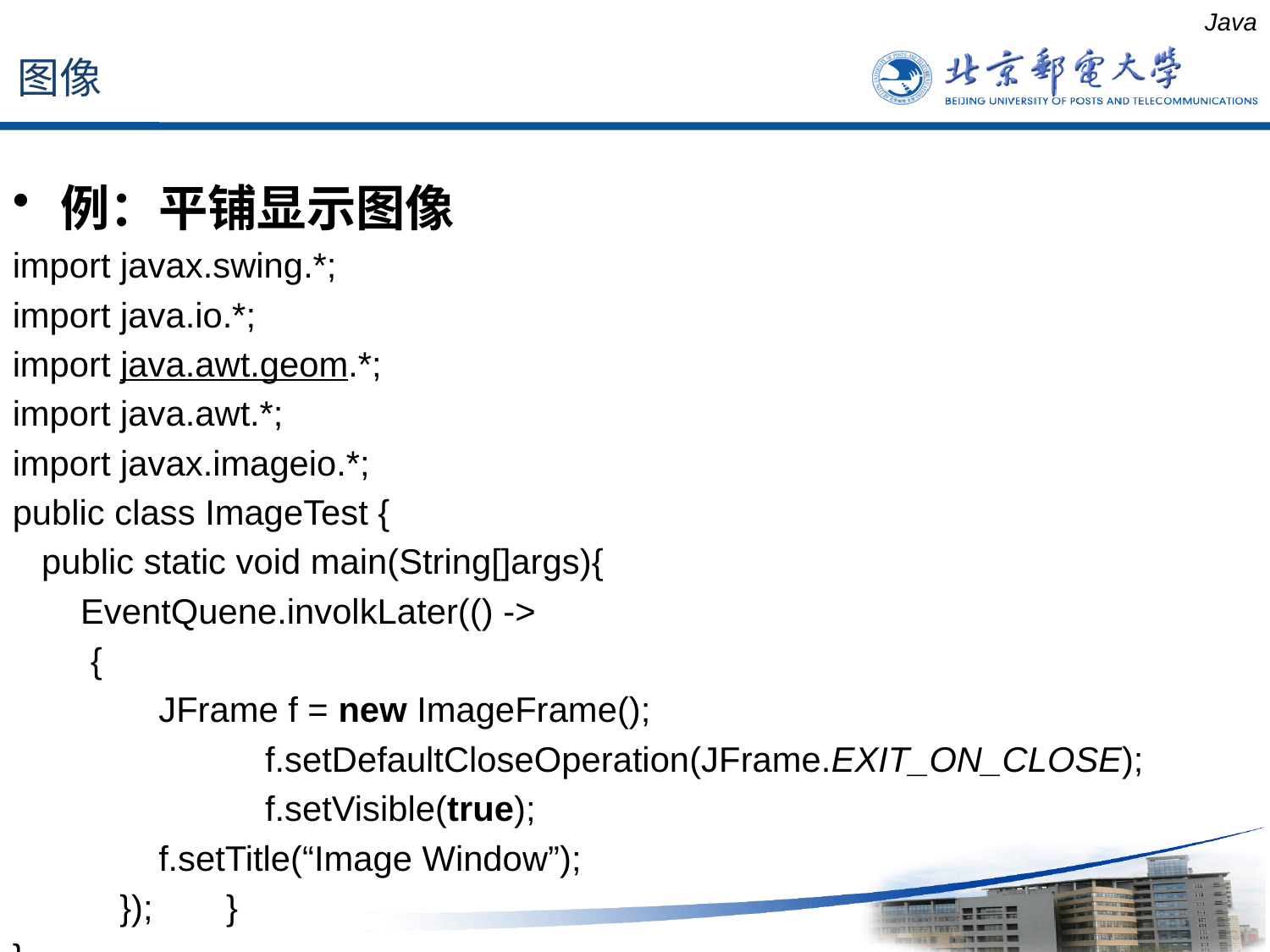

图像
Java
例：平铺显示图像
import javax.swing.*;
import java.io.*;
import java.awt.geom.*;
import java.awt.*;
import javax.imageio.*;
public class ImageTest {
   public static void main(String[]args){
       EventQuene.involkLater(() ->
        {
               JFrame f = new ImageFrame();
		        f.setDefaultCloseOperation(JFrame.EXIT_ON_CLOSE);
		        f.setVisible(true);
               f.setTitle(“Image Window”);
           }); 	    }
}